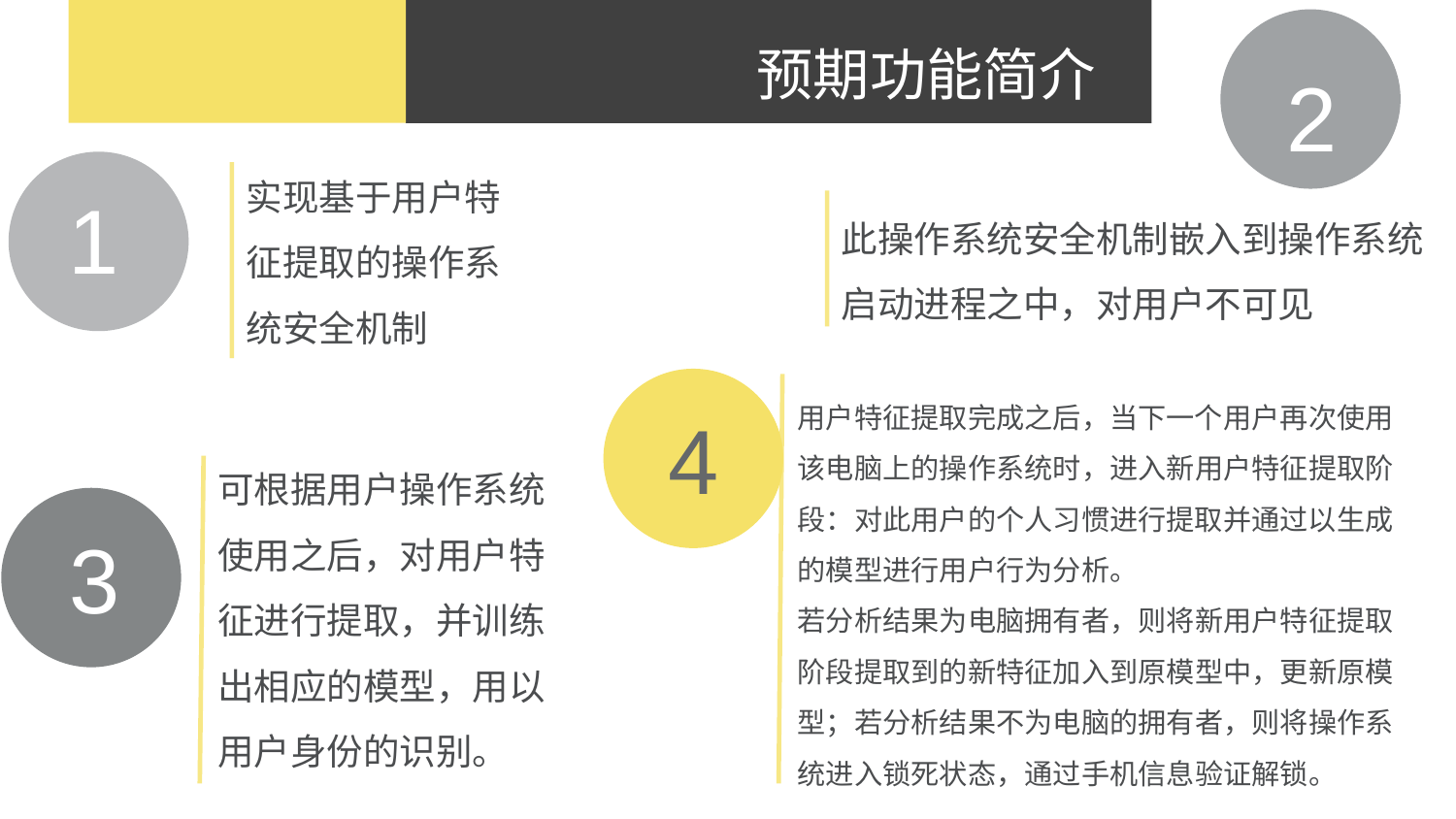

PART 1

			预期功能简介
请输入你的标题
2
实现基于用户特征提取的操作系统安全机制
此操作系统安全机制嵌入到操作系统启动进程之中，对用户不可见
用户特征提取完成之后，当下一个用户再次使用该电脑上的操作系统时，进入新用户特征提取阶段：对此用户的个人习惯进行提取并通过以生成的模型进行用户行为分析。
若分析结果为电脑拥有者，则将新用户特征提取阶段提取到的新特征加入到原模型中，更新原模型；若分析结果不为电脑的拥有者，则将操作系统进入锁死状态，通过手机信息验证解锁。
可根据用户操作系统使用之后，对用户特征进行提取，并训练出相应的模型，用以用户身份的识别。

1

4

3